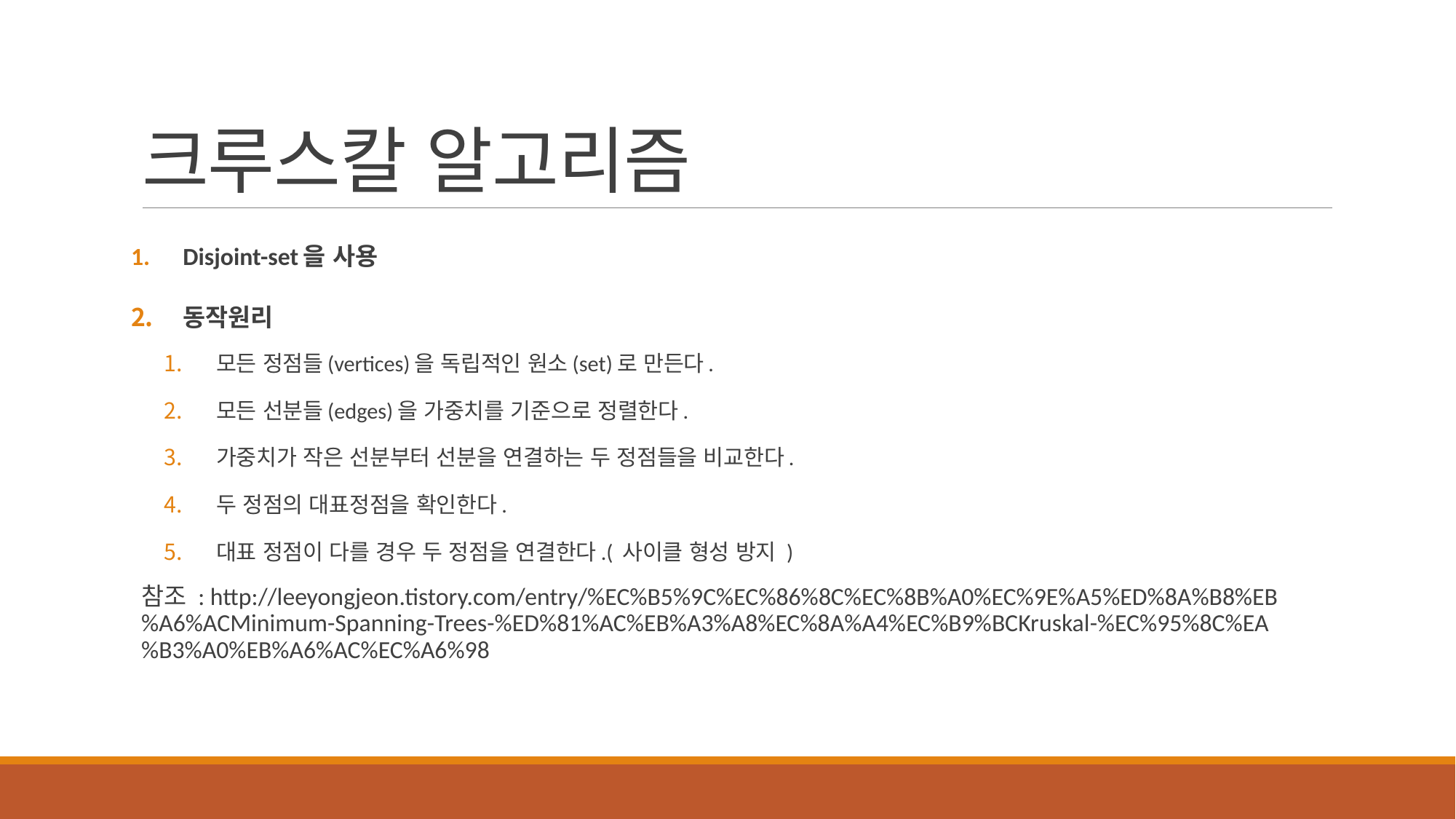

# 크루스칼 알고리즘
Disjoint-set을 사용
동작원리
모든 정점들(vertices)을 독립적인 원소(set)로 만든다.
모든 선분들(edges)을 가중치를 기준으로 정렬한다.
가중치가 작은 선분부터 선분을 연결하는 두 정점들을 비교한다.
두 정점의 대표정점을 확인한다.
대표 정점이 다를 경우 두 정점을 연결한다.( 사이클 형성 방지 )
참조 : http://leeyongjeon.tistory.com/entry/%EC%B5%9C%EC%86%8C%EC%8B%A0%EC%9E%A5%ED%8A%B8%EB%A6%ACMinimum-Spanning-Trees-%ED%81%AC%EB%A3%A8%EC%8A%A4%EC%B9%BCKruskal-%EC%95%8C%EA%B3%A0%EB%A6%AC%EC%A6%98